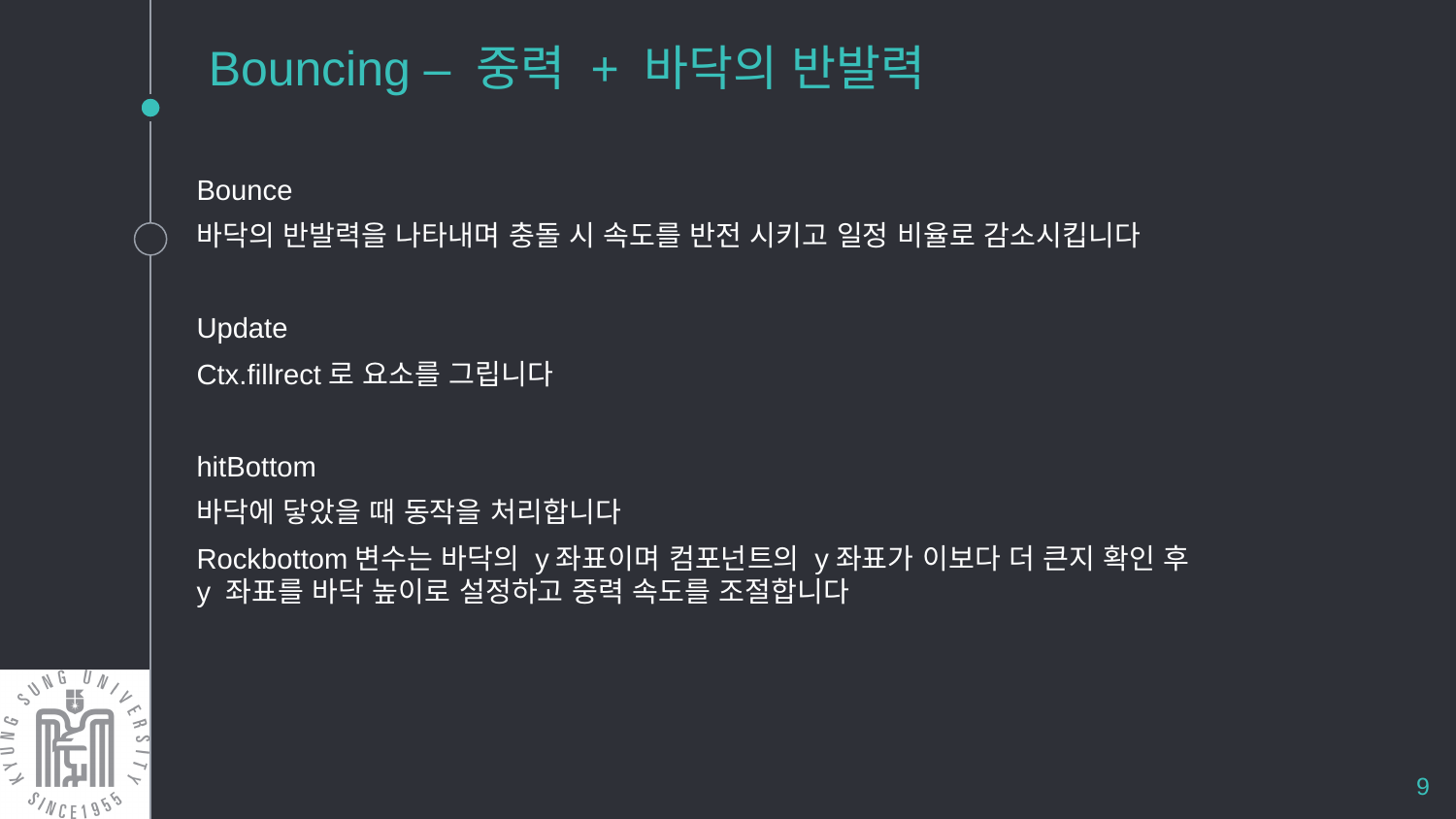

# Bouncing – 중력 + 바닥의 반발력
Bounce
바닥의 반발력을 나타내며 충돌 시 속도를 반전 시키고 일정 비율로 감소시킵니다

Update
Ctx.fillrect로 요소를 그립니다

hitBottom
바닥에 닿았을 때 동작을 처리합니다
Rockbottom변수는 바닥의 y좌표이며 컴포넌트의 y좌표가 이보다 더 큰지 확인 후 y 좌표를 바닥 높이로 설정하고 중력 속도를 조절합니다
9